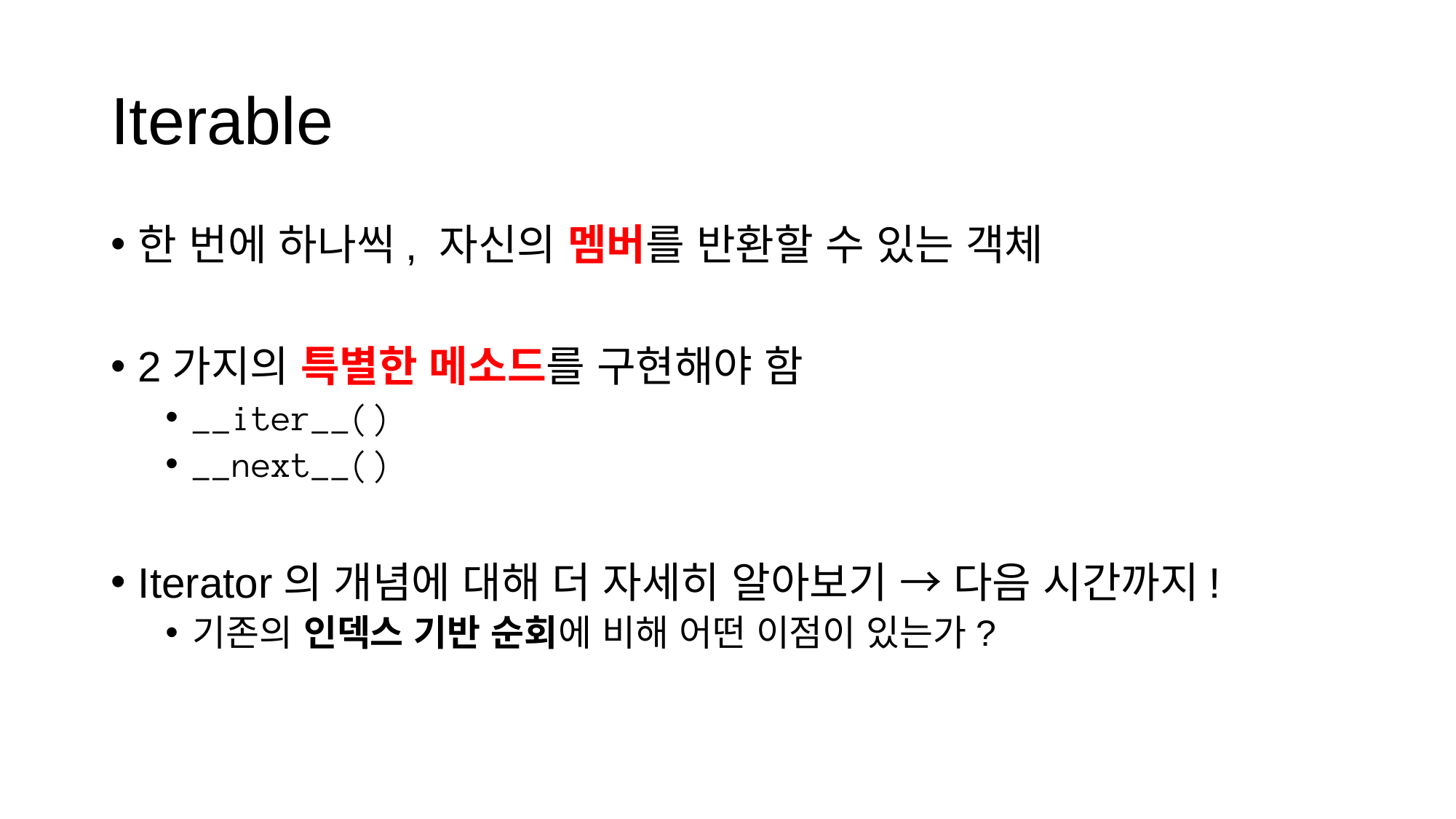

# Iterable
한 번에 하나씩, 자신의 멤버를 반환할 수 있는 객체

2가지의 특별한 메소드를 구현해야 함
__iter__()
__next__()

Iterator의 개념에 대해 더 자세히 알아보기 → 다음 시간까지!
기존의 인덱스 기반 순회에 비해 어떤 이점이 있는가?